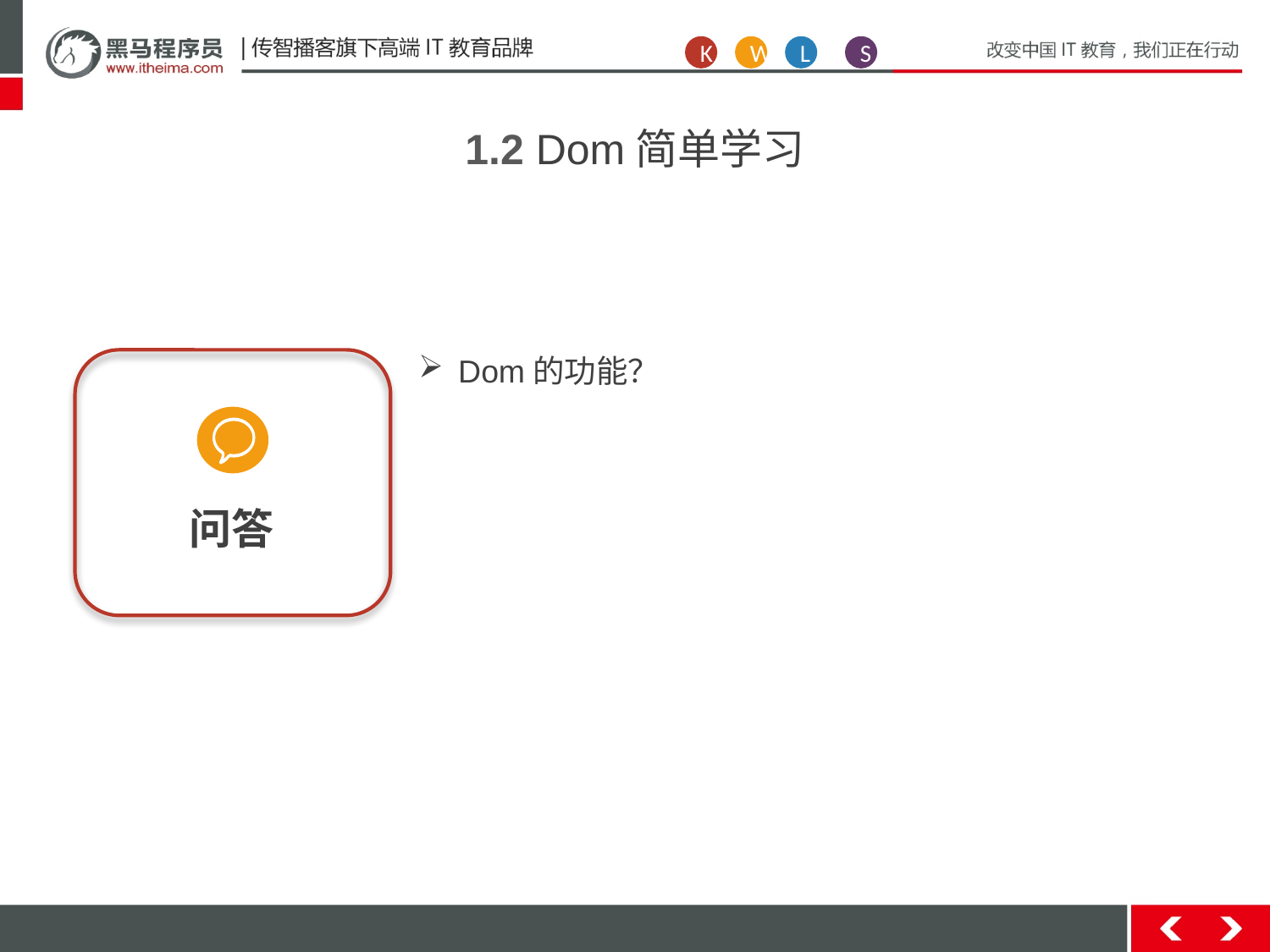

K
W
L
S
1.2 Dom简单学习

Dom的功能？

问答